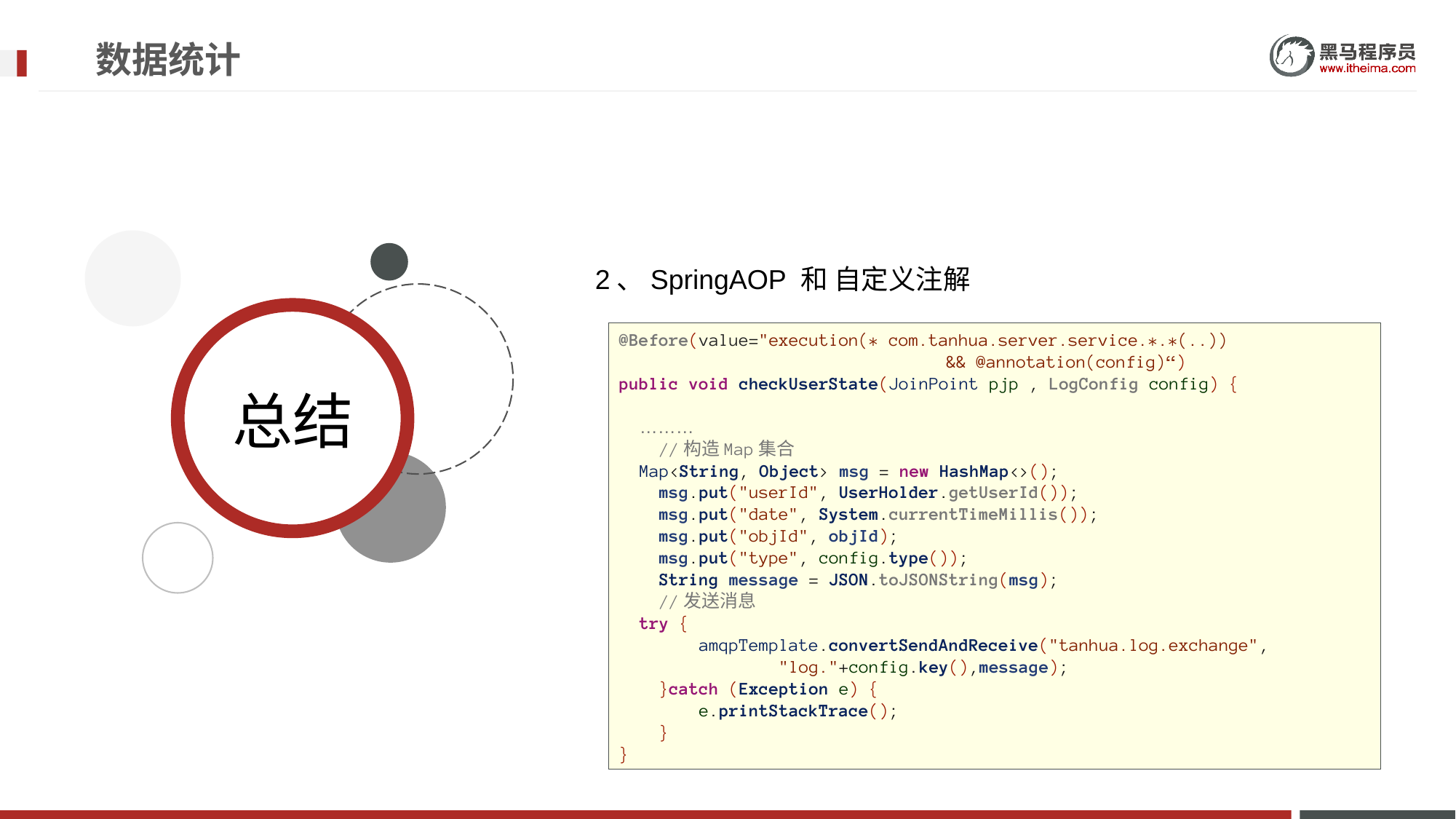

# 数据统计
2、SpringAOP 和 自定义注解
@Before(value="execution(* com.tanhua.server.service.*.*(..))
			&& @annotation(config)“)
public void checkUserState(JoinPoint pjp , LogConfig config) {
    ………
    //构造Map集合
    Map<String, Object> msg = new HashMap<>();
    msg.put("userId", UserHolder.getUserId());
    msg.put("date", System.currentTimeMillis());
    msg.put("objId", objId);
    msg.put("type", config.type());
    String message = JSON.toJSONString(msg);
    //发送消息
    try {
        amqpTemplate.convertSendAndReceive("tanhua.log.exchange",
                "log."+config.key(),message);
    }catch (Exception e) {
        e.printStackTrace();
    }
}